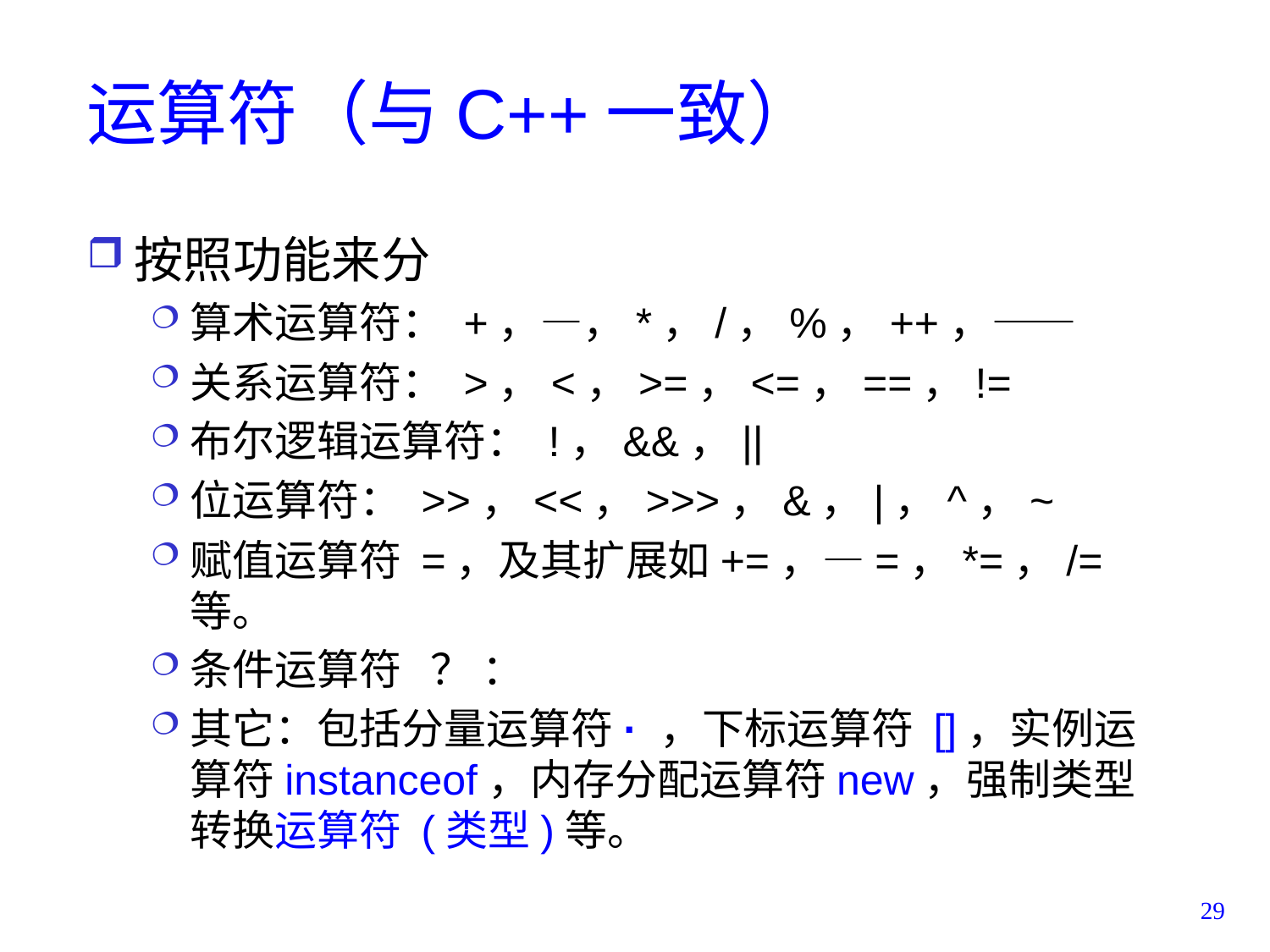

# 运算符（与C++一致）
按照功能来分
算术运算符： +，―，*，/，%，++，――
关系运算符： >，<，>=，<=，==，!=
布尔逻辑运算符： !，&&，||
位运算符： >>，<<，>>>，&，|，^，~
赋值运算符 =，及其扩展如+=，―=，*=，/=等。
条件运算符   ？ ：
其它：包括分量运算符· ，下标运算符 []，实例运算符instanceof，内存分配运算符new，强制类型转换运算符 (类型)等。

29